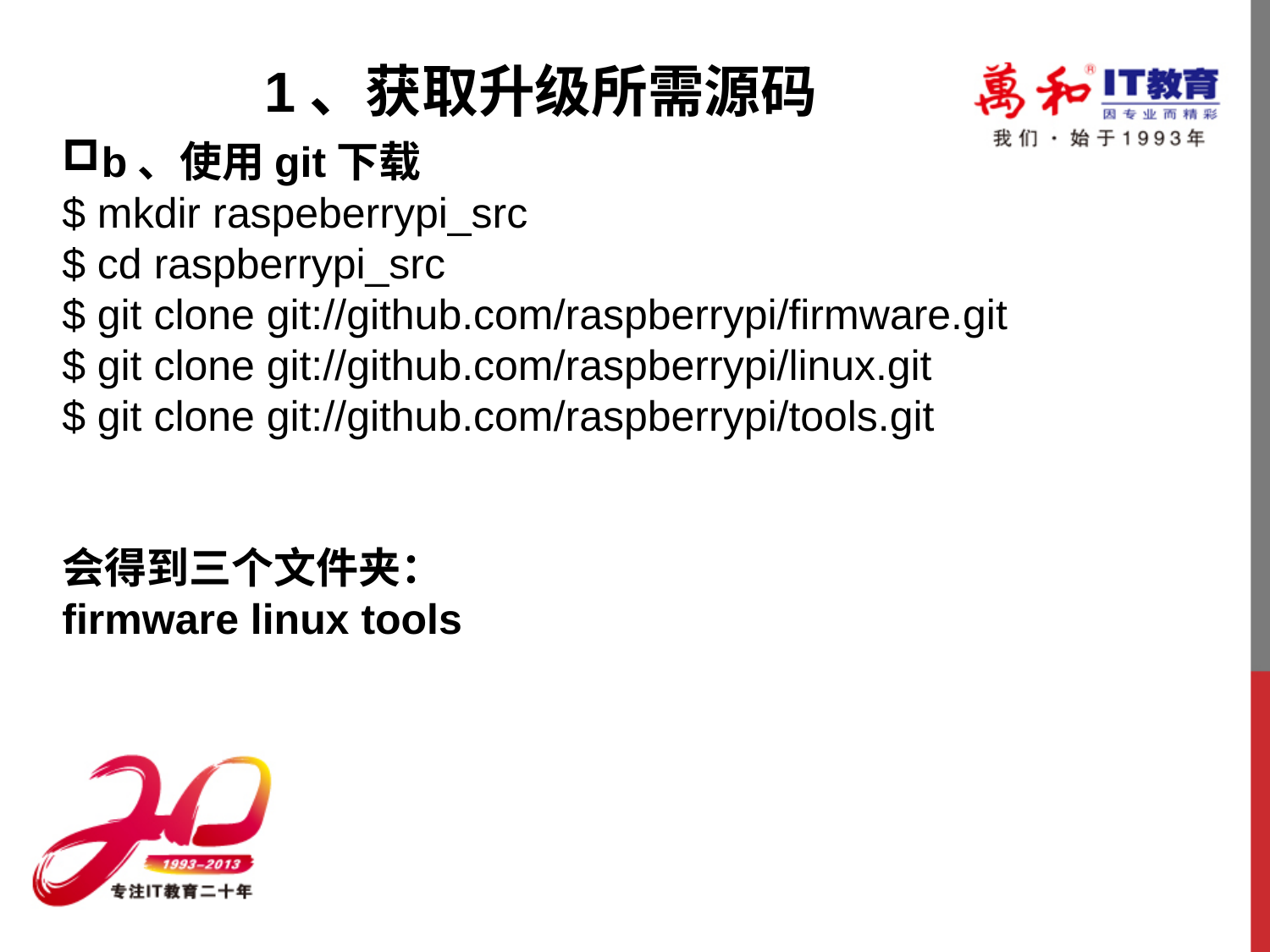

1、获取升级所需源码
b、使用git下载
$ mkdir raspeberrypi_src
$ cd raspberrypi_src
$ git clone git://github.com/raspberrypi/firmware.git
$ git clone git://github.com/raspberrypi/linux.git
$ git clone git://github.com/raspberrypi/tools.git

会得到三个文件夹：
firmware linux tools